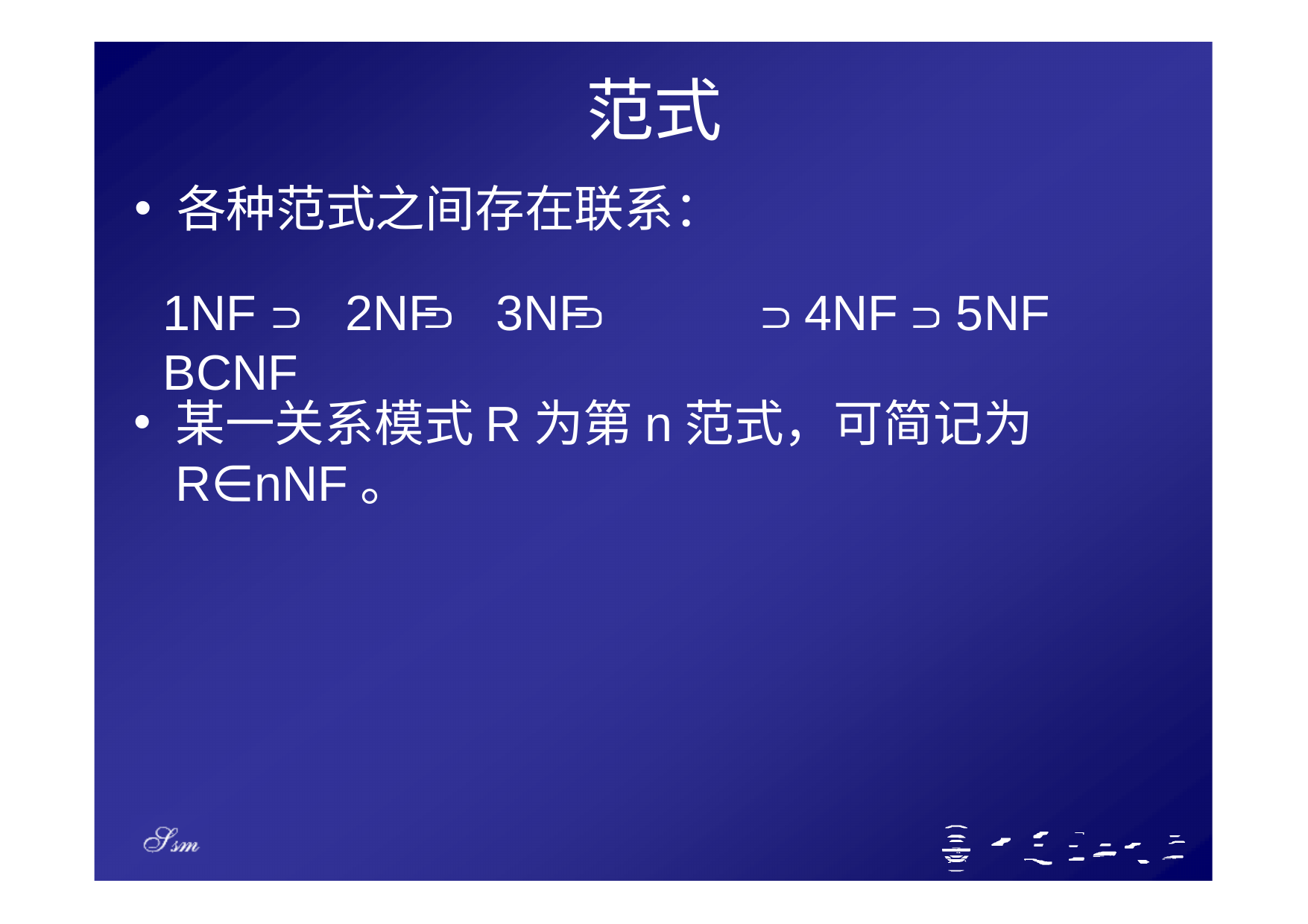

范式
各种范式之间存在联系：
1NF	2NF	3NF	BCNF
4NF	5NF

某一关系模式R为第n范式，可简记为R∈nNF。

Ssm